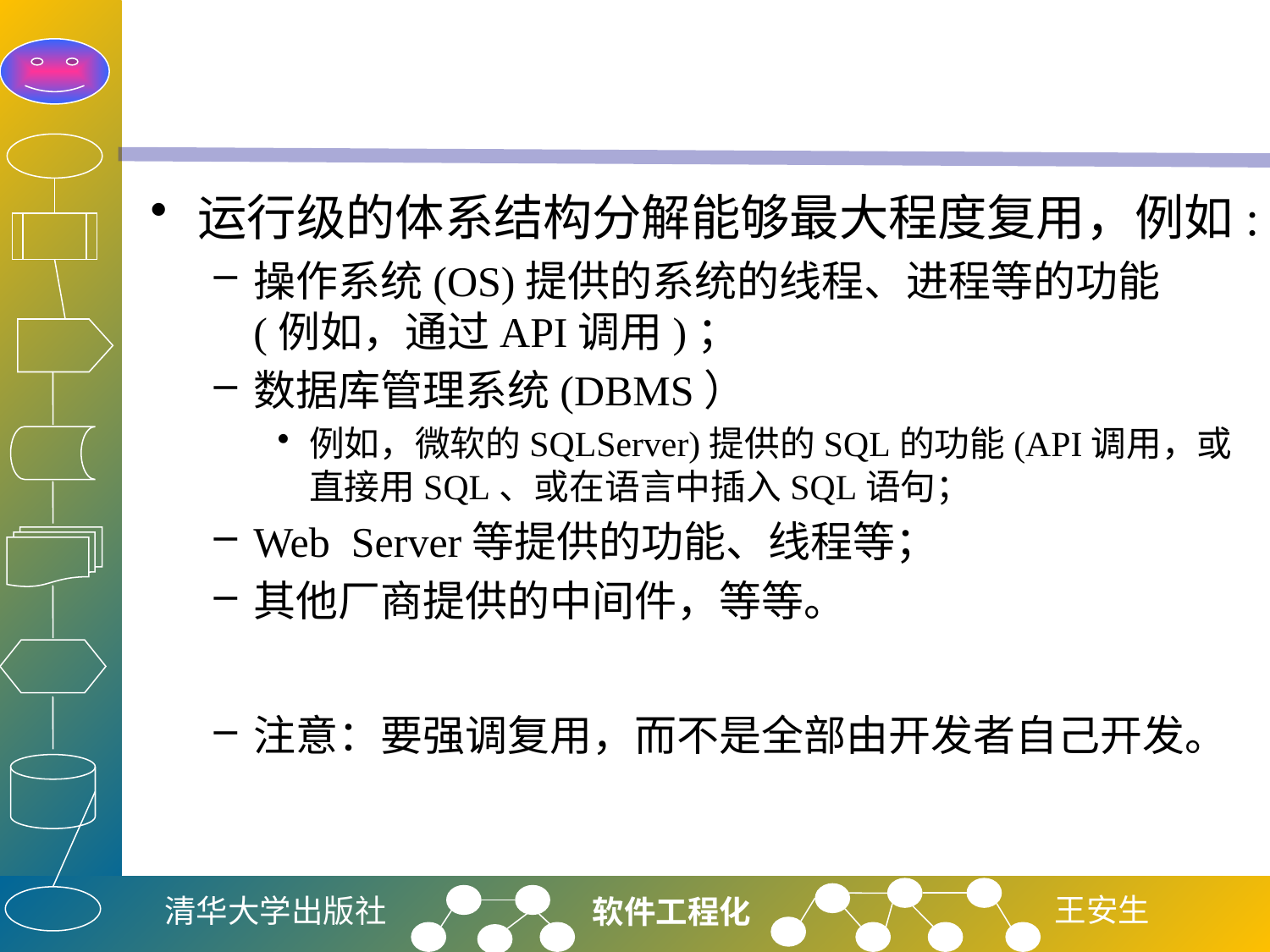

#
运行级的体系结构分解能够最大程度复用，例如:
操作系统(OS)提供的系统的线程、进程等的功能(例如，通过API调用)；
数据库管理系统(DBMS）
例如，微软的SQLServer)提供的SQL的功能(API调用，或直接用SQL、或在语言中插入SQL语句；
Web  Server等提供的功能、线程等；
其他厂商提供的中间件，等等。

注意：要强调复用，而不是全部由开发者自己开发。